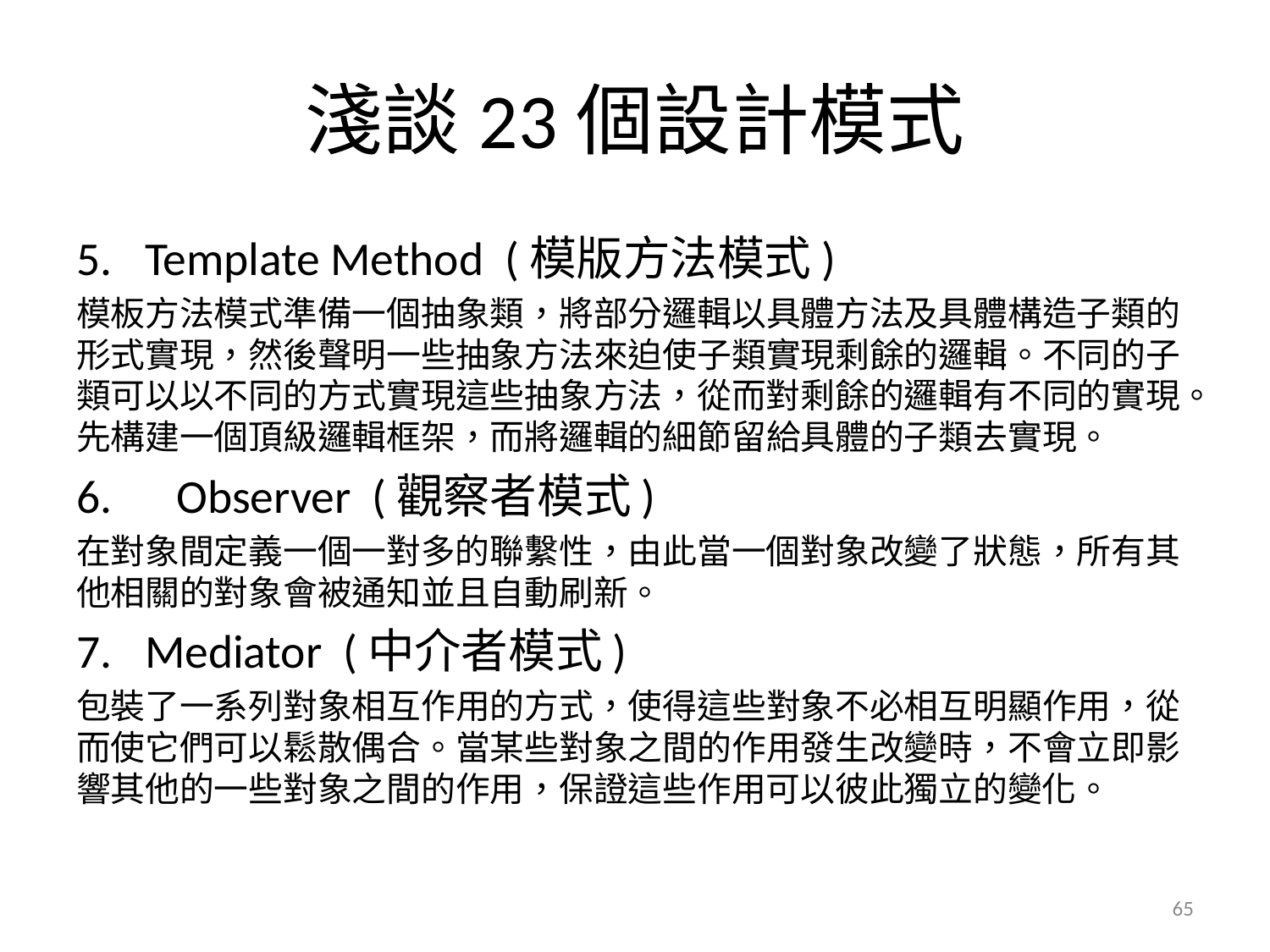

# 淺談23個設計模式
Template Method  (模版方法模式)
模板方法模式準備一個抽象類，將部分邏輯以具體方法及具體構造子類的形式實現，然後聲明一些抽象方法來迫使子類實現剩餘的邏輯。不同的子類可以以不同的方式實現這些抽象方法，從而對剩餘的邏輯有不同的實現。先構建一個頂級邏輯框架，而將邏輯的細節留給具體的子類去實現。
   Observer  (觀察者模式)
在對象間定義一個一對多的聯繫性，由此當一個對象改變了狀態，所有其他相關的對象會被通知並且自動刷新。
Mediator  (中介者模式)
包裝了一系列對象相互作用的方式，使得這些對象不必相互明顯作用，從而使它們可以鬆散偶合。當某些對象之間的作用發生改變時，不會立即影響其他的一些對象之間的作用，保證這些作用可以彼此獨立的變化。

65